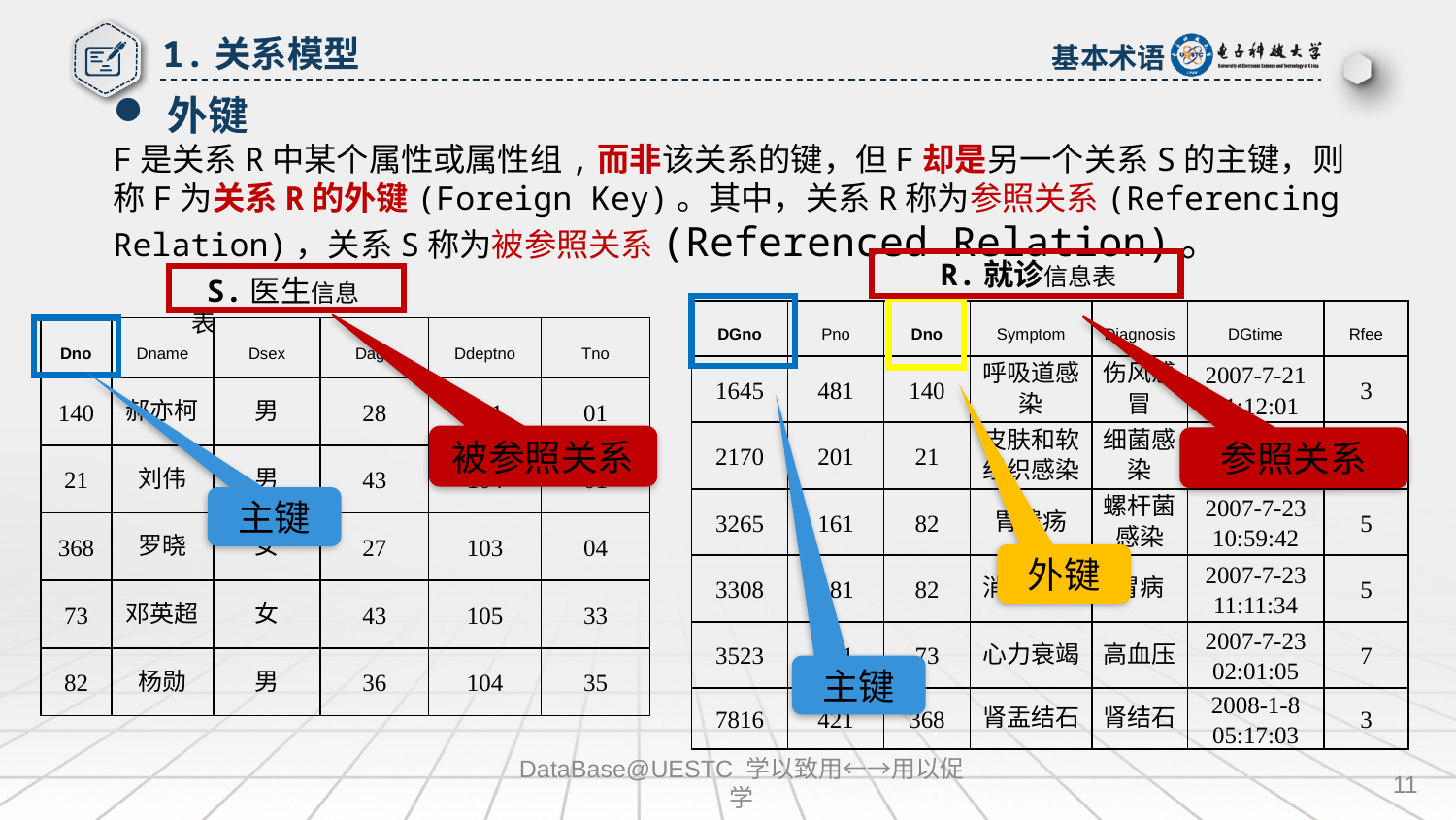

1.关系模型
基本术语
外键
F是关系R中某个属性或属性组,而非该关系的键，但F却是另一个关系S的主键，则称F为关系R的外键(Foreign Key)。其中，关系R称为参照关系(Referencing Relation)，关系S称为被参照关系(Referenced Relation)。
R.就诊信息表

 S.医生信息表

| DGno | Pno | Dno | Symptom | Diagnosis | DGtime | Rfee |
| --- | --- | --- | --- | --- | --- | --- |
| 1645 | 481 | 140 | 呼吸道感染 | 伤风感冒 | 2007-7-21 01:12:01 | 3 |
| 2170 | 201 | 21 | 皮肤和软组织感染 | 细菌感染 | 2007-7-22 10:10:03 | 5 |
| 3265 | 161 | 82 | 胃溃疡 | 螺杆菌感染 | 2007-7-23 10:59:42 | 5 |
| 3308 | 181 | 82 | 消化不良 | 胃病 | 2007-7-23 11:11:34 | 5 |
| 3523 | 501 | 73 | 心力衰竭 | 高血压 | 2007-7-23 02:01:05 | 7 |
| 7816 | 421 | 368 | 肾盂结石 | 肾结石 | 2008-1-8 05:17:03 | 3 |

| Dno | Dname | Dsex | Dage | Ddeptno | Tno |
| --- | --- | --- | --- | --- | --- |
| 140 | 郝亦柯 | 男 | 28 | 101 | 01 |
| 21 | 刘伟 | 男 | 43 | 104 | 01 |
| 368 | 罗晓 | 女 | 27 | 103 | 04 |
| 73 | 邓英超 | 女 | 43 | 105 | 33 |
| 82 | 杨勋 | 男 | 36 | 104 | 35 |
被参照关系
参照关系
主键
外键
主键
DataBase@UESTC 学以致用←→用以促学
11